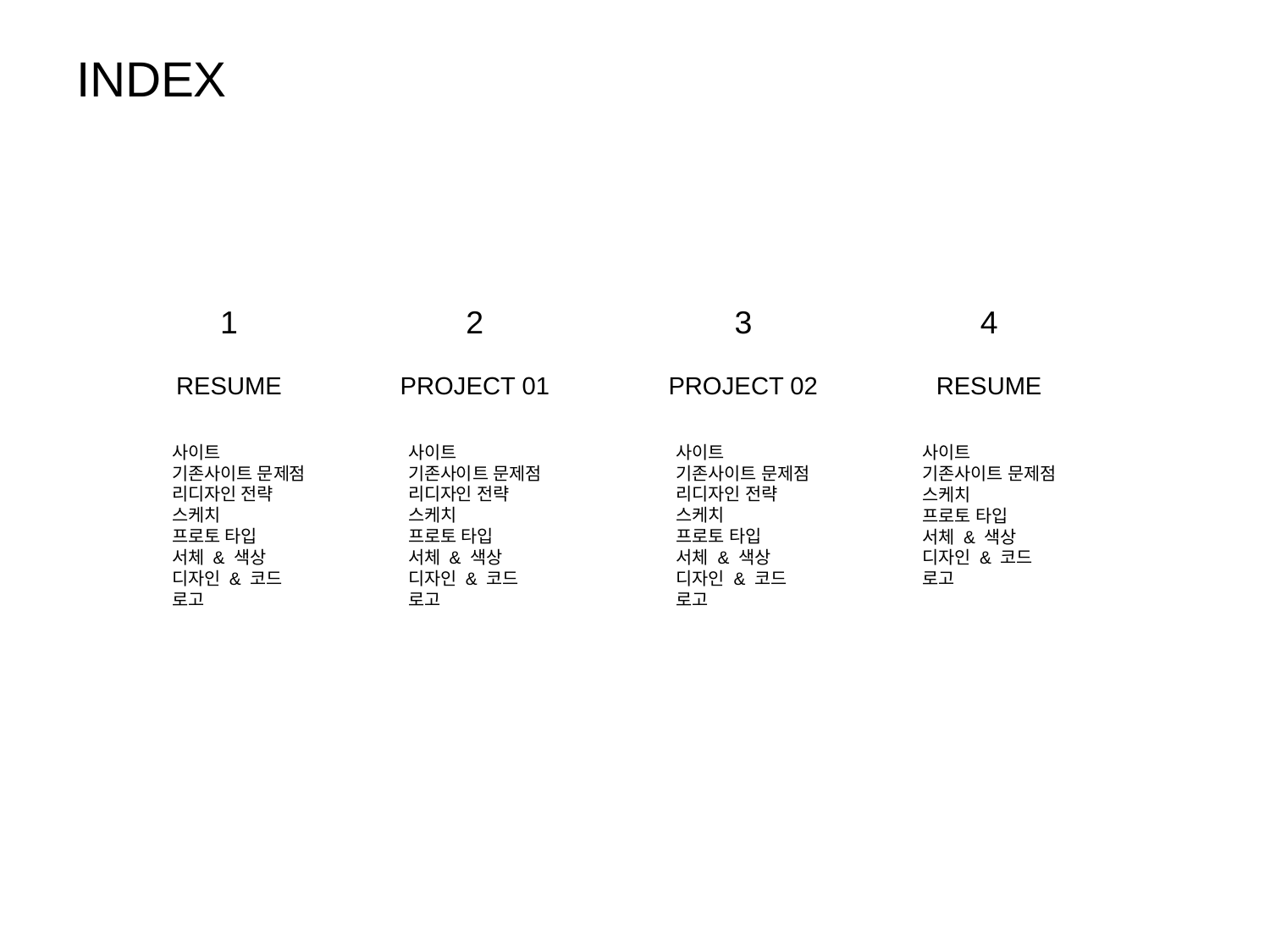

# INDEX
1

RESUME
2

PROJECT 01
3

PROJECT 02
4

RESUME
사이트
기존사이트 문제점
리디자인 전략
스케치
프로토 타입
서체 & 색상
디자인 & 코드
로고
사이트
기존사이트 문제점
리디자인 전략
스케치
프로토 타입
서체 & 색상
디자인 & 코드
로고
사이트
기존사이트 문제점
리디자인 전략
스케치
프로토 타입
서체 & 색상
디자인 & 코드
로고
사이트
기존사이트 문제점
스케치
프로토 타입
서체 & 색상
디자인 & 코드
로고